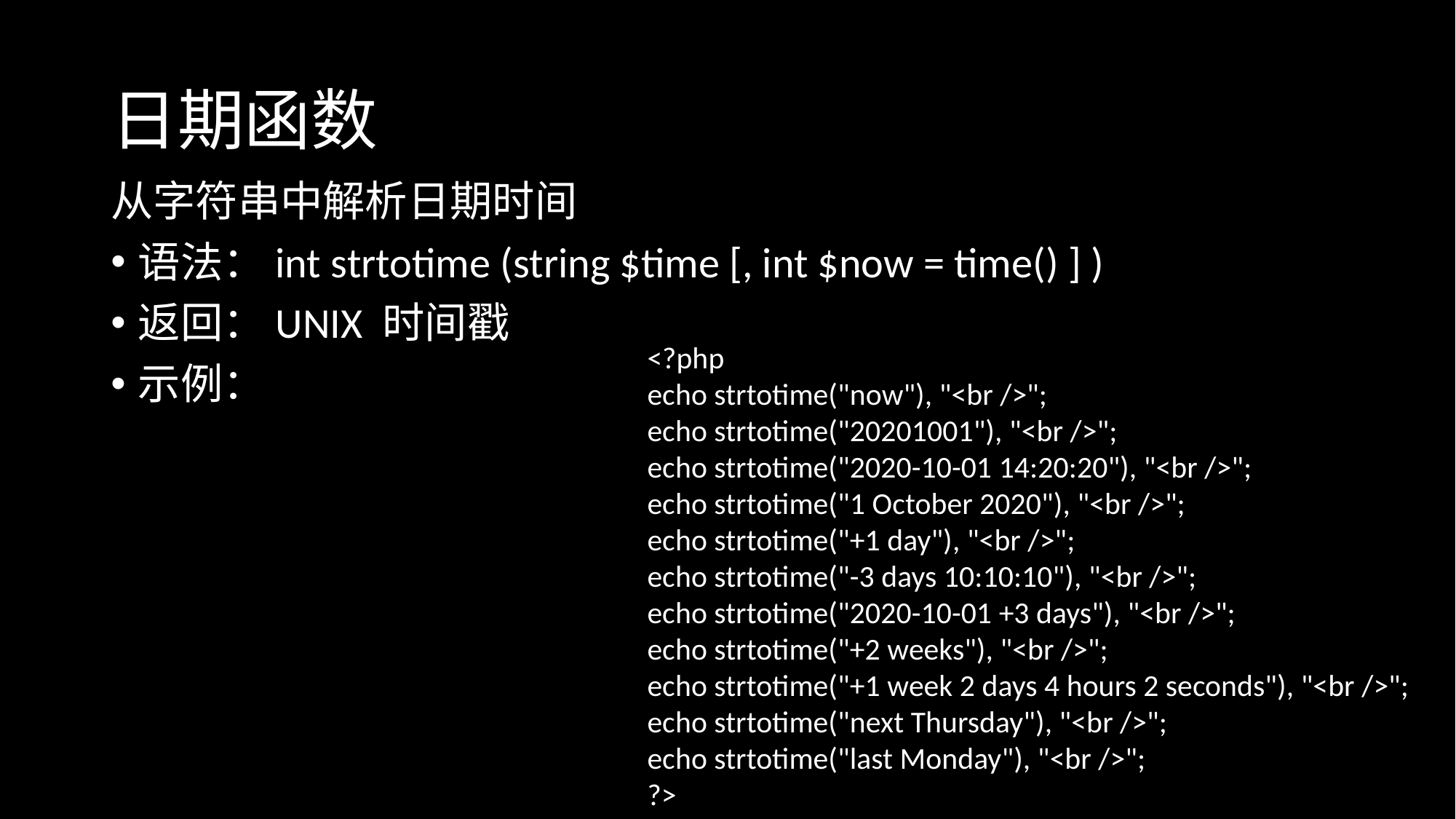

# 日期函数
从字符串中解析日期时间
语法：int strtotime (string $time [, int $now = time() ] )
返回：UNIX 时间戳
示例：

<?php
echo strtotime("now"), "<br />";
echo strtotime("20201001"), "<br />";
echo strtotime("2020-10-01 14:20:20"), "<br />";
echo strtotime("1 October 2020"), "<br />";
echo strtotime("+1 day"), "<br />";
echo strtotime("-3 days 10:10:10"), "<br />";
echo strtotime("2020-10-01 +3 days"), "<br />";
echo strtotime("+2 weeks"), "<br />";
echo strtotime("+1 week 2 days 4 hours 2 seconds"), "<br />";
echo strtotime("next Thursday"), "<br />";
echo strtotime("last Monday"), "<br />";
?>